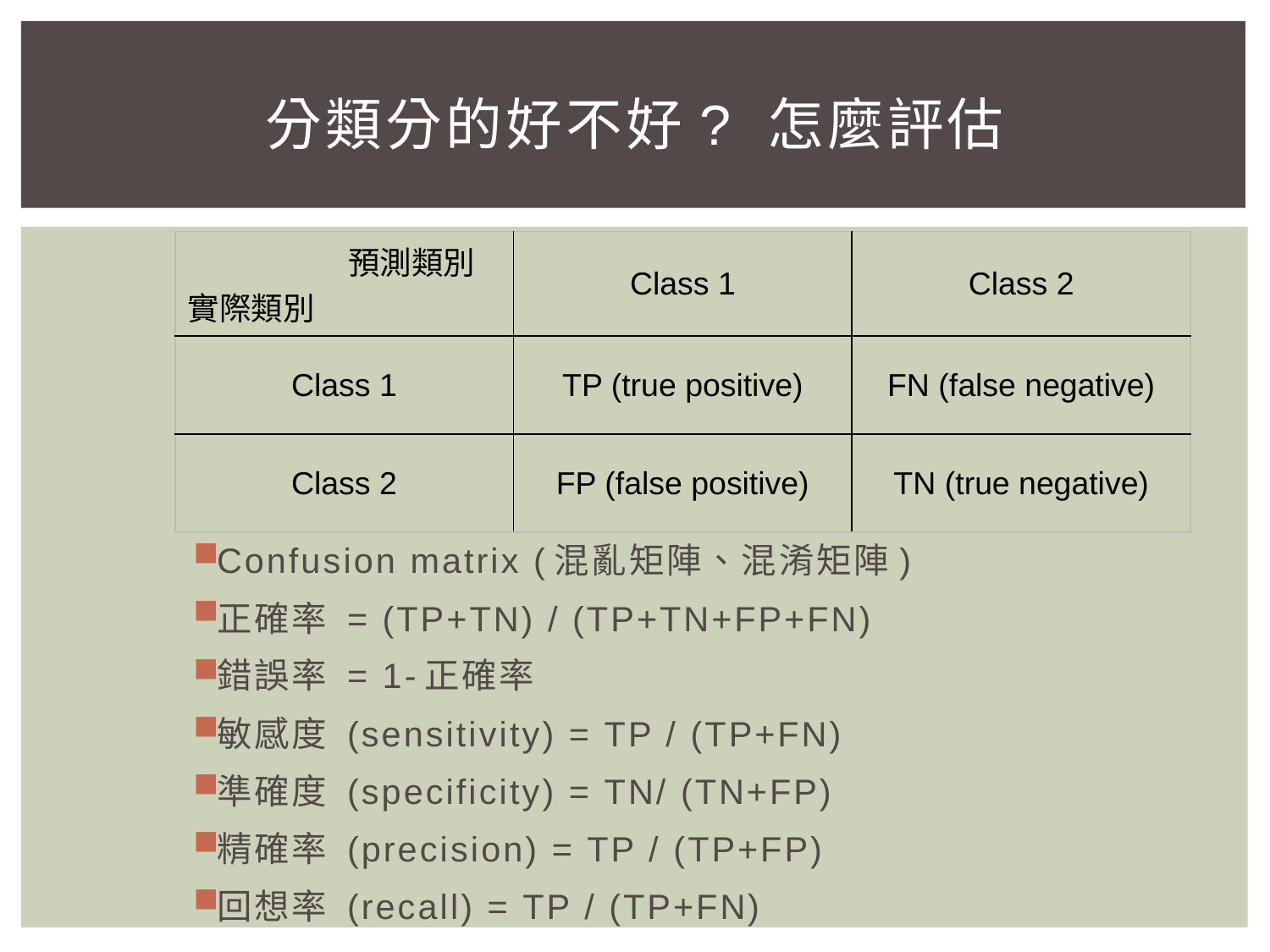

# 分類分的好不好? 怎麼評估
| 預測類別 實際類別 | Class 1 | Class 2 |
| --- | --- | --- |
| Class 1 | TP (true positive) | FN (false negative) |
| Class 2 | FP (false positive) | TN (true negative) |
Confusion matrix (混亂矩陣、混淆矩陣)
正確率 = (TP+TN) / (TP+TN+FP+FN)
錯誤率 = 1-正確率
敏感度 (sensitivity) = TP / (TP+FN)
準確度 (specificity) = TN/ (TN+FP)
精確率 (precision) = TP / (TP+FP)
回想率 (recall) = TP / (TP+FN)